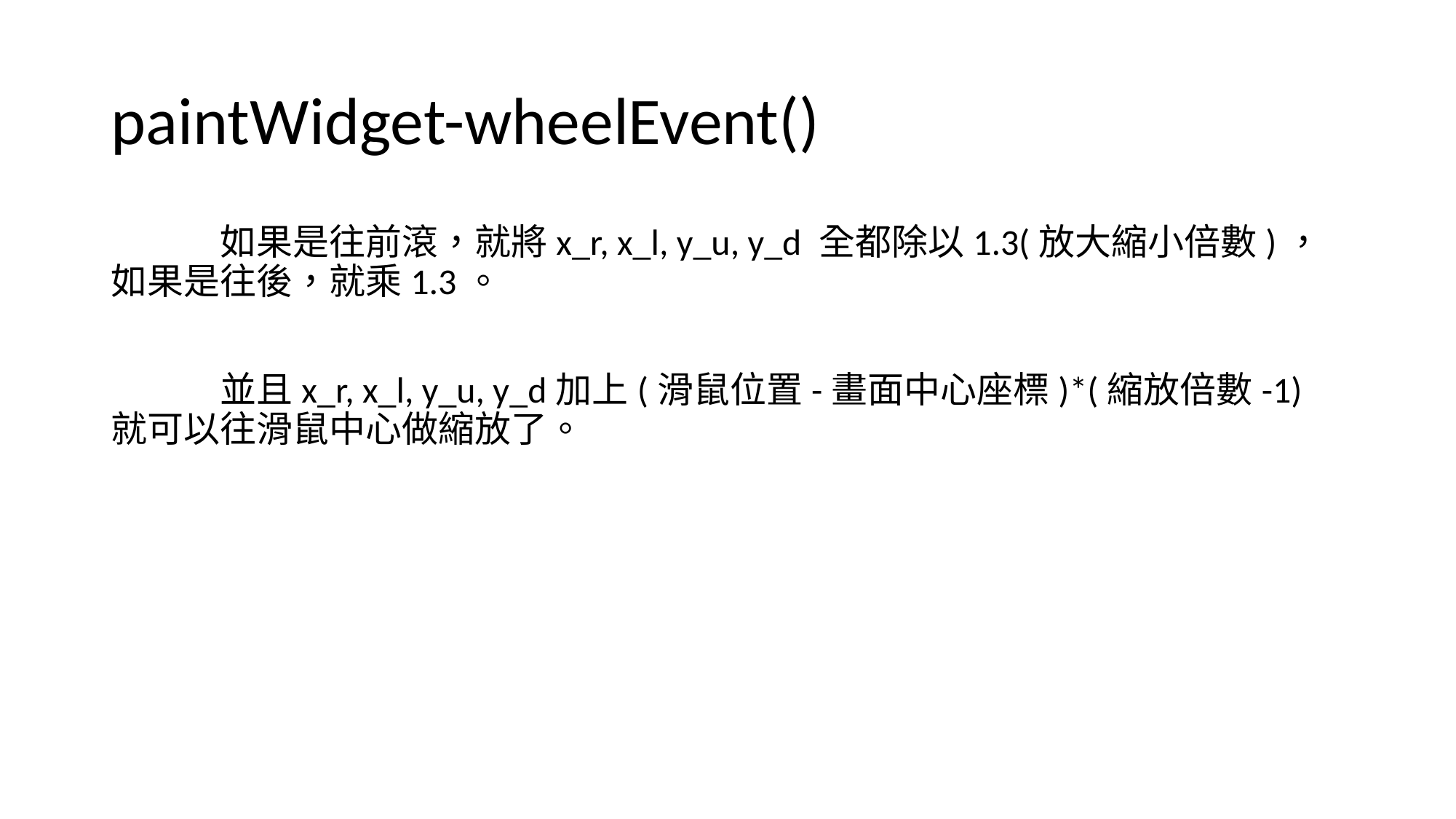

# paintWidget-wheelEvent()
	如果是往前滾，就將x_r, x_l, y_u, y_d 全都除以1.3(放大縮小倍數)，如果是往後，就乘1.3。

	並且x_r, x_l, y_u, y_d加上(滑鼠位置-畫面中心座標)*(縮放倍數-1)就可以往滑鼠中心做縮放了。